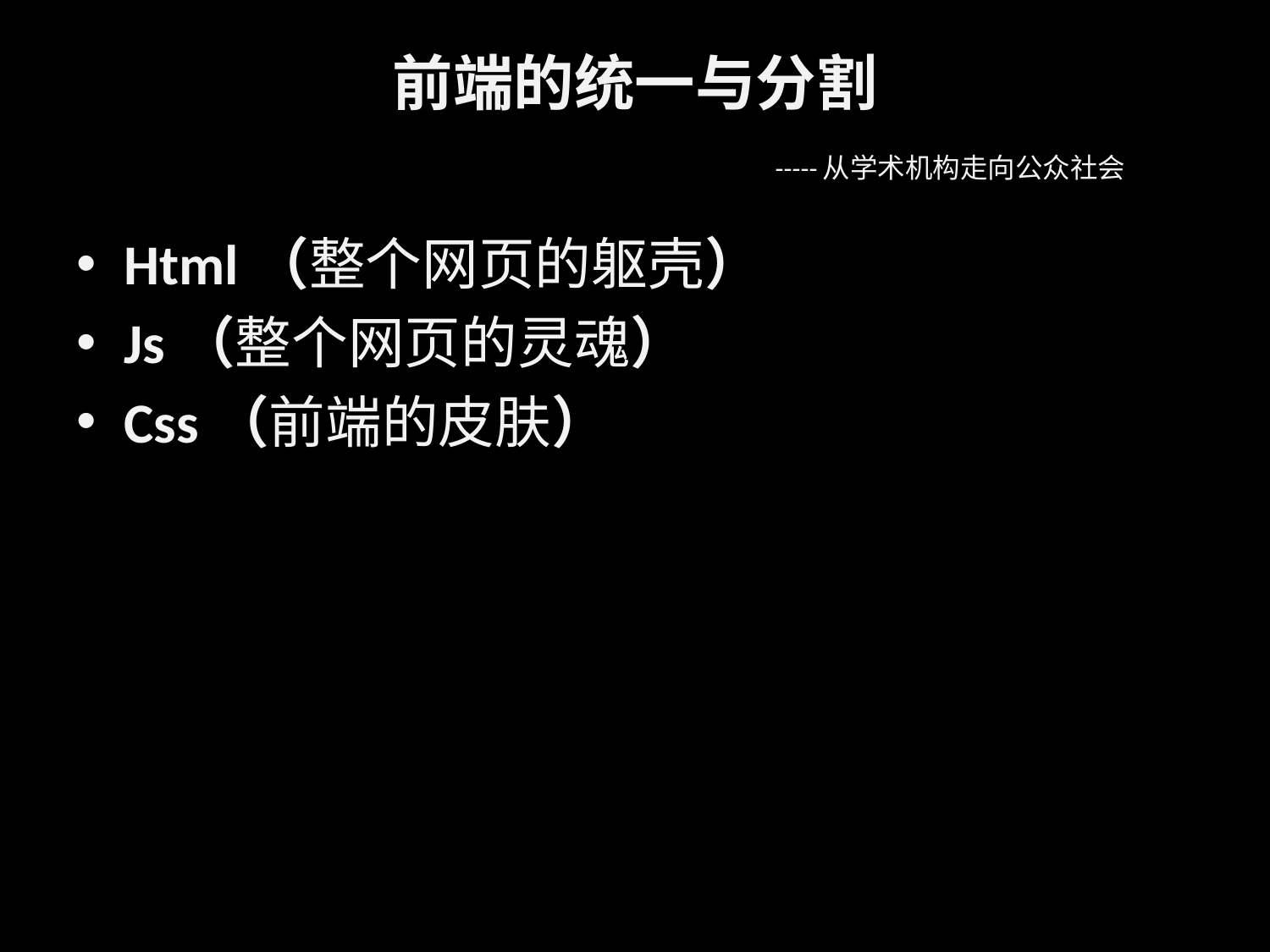

# 前端的统一与分割 -----从学术机构走向公众社会
Html（整个网页的躯壳）
Js（整个网页的灵魂）
Css（前端的皮肤）